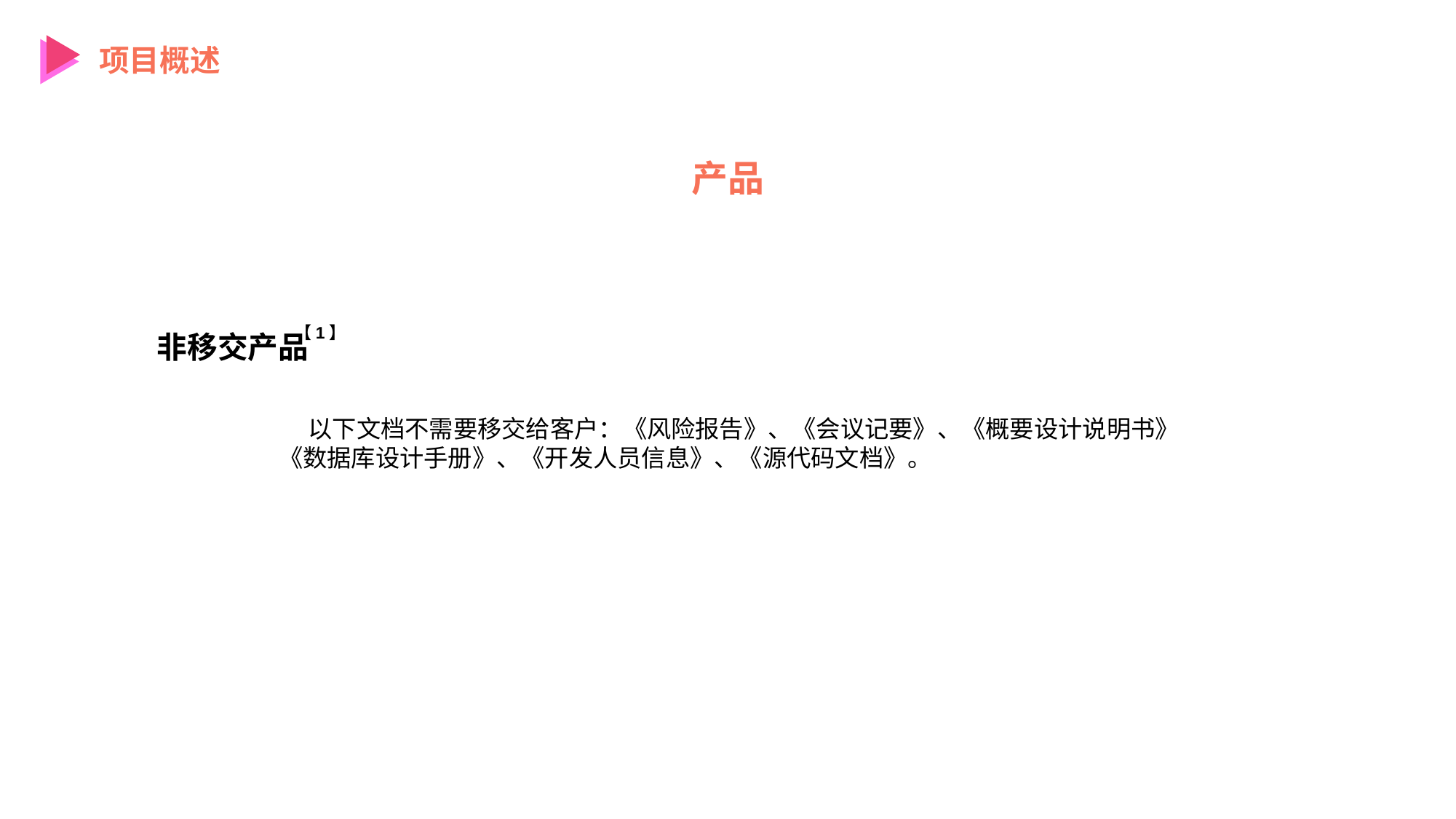

项目概述
产品
【1】
非移交产品
以下文档不需要移交给客户：《风险报告》、《会议记要》、《概要设计说明书》《数据库设计手册》、《开发人员信息》、《源代码文档》。